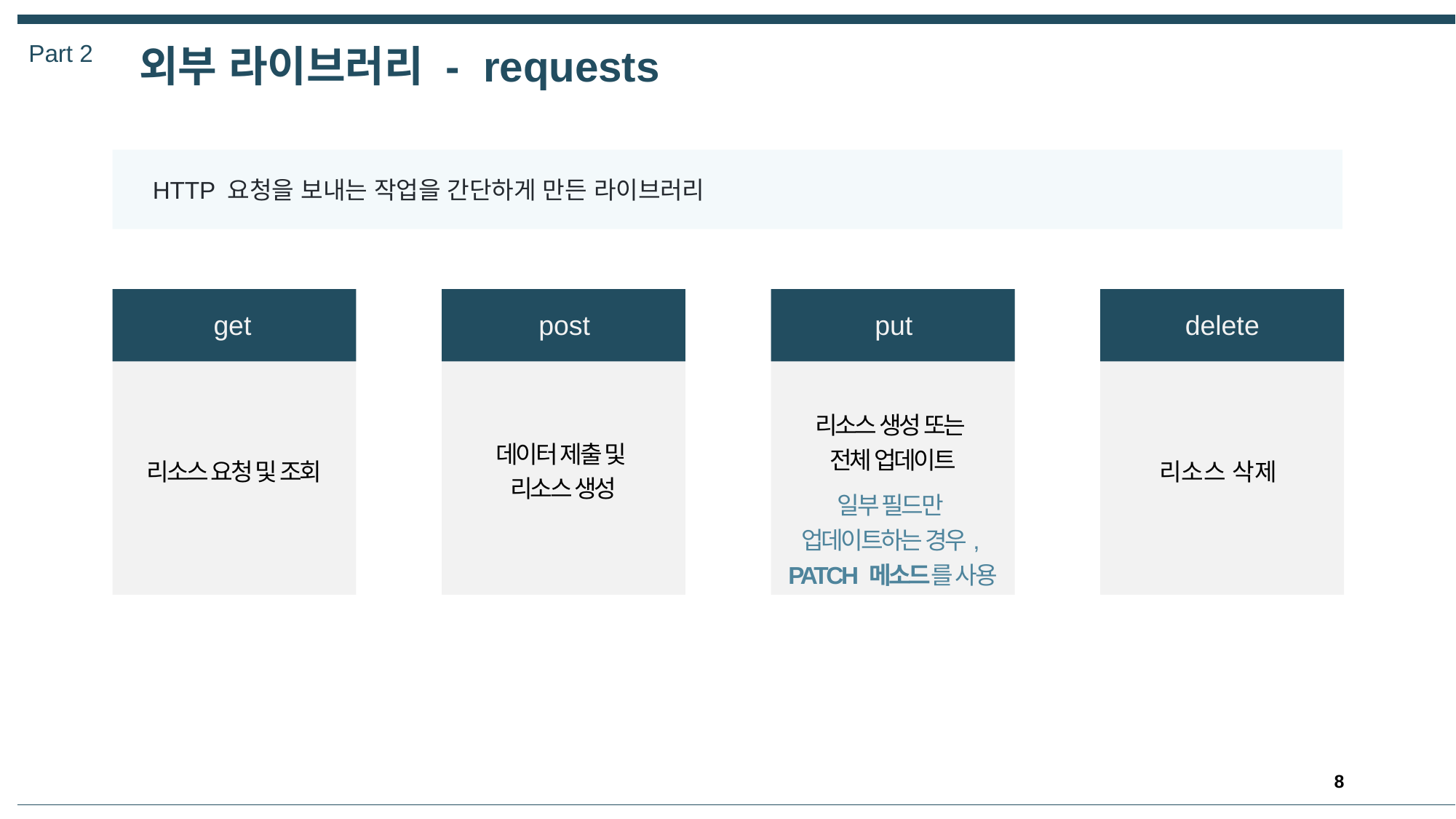

Part 2
외부 라이브러리 -  requests

HTTP 요청을 보내는 작업을 간단하게 만든 라이브러리

get
post
put
delete
리소스 생성 또는
전체 업데이트
데이터 제출 및
리소스 생성
리소스 요청 및 조회
리소스 삭제
일부 필드만
업데이트하는 경우,
PATCH 메소드를 사용
8